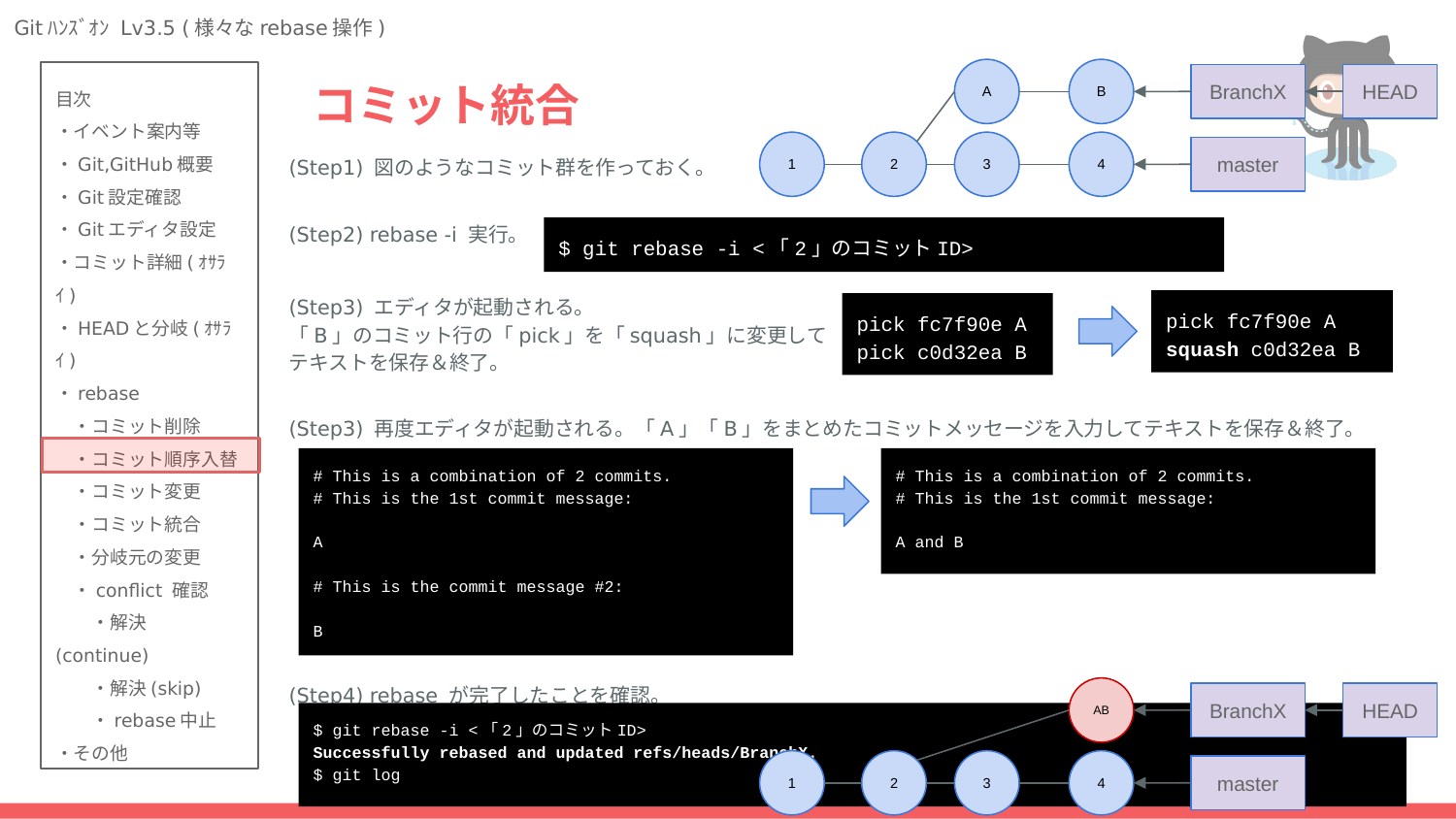

A
B
# コミット統合
BranchX
HEAD
1
2
3
4
(Step1) 図のようなコミット群を作っておく。
master
(Step2) rebase -i 実行。
$ git rebase -i <「2」のコミットID>
(Step3) エディタが起動される。
「B」のコミット行の「pick」を「squash」に変更して
テキストを保存＆終了。
pick fc7f90e A
squash c0d32ea B
pick fc7f90e A
pick c0d32ea B

(Step3) 再度エディタが起動される。「A」「B」をまとめたコミットメッセージを入力してテキストを保存＆終了。

# This is a combination of 2 commits. # This is the 1st commit message: A # This is the commit message #2: B
# This is a combination of 2 commits. # This is the 1st commit message: A and B

(Step4) rebase が完了したことを確認。
AB
BranchX
HEAD
$ git rebase -i <「2」のコミットID>
Successfully rebased and updated refs/heads/BranchX.
$ git log
1
2
3
4
master